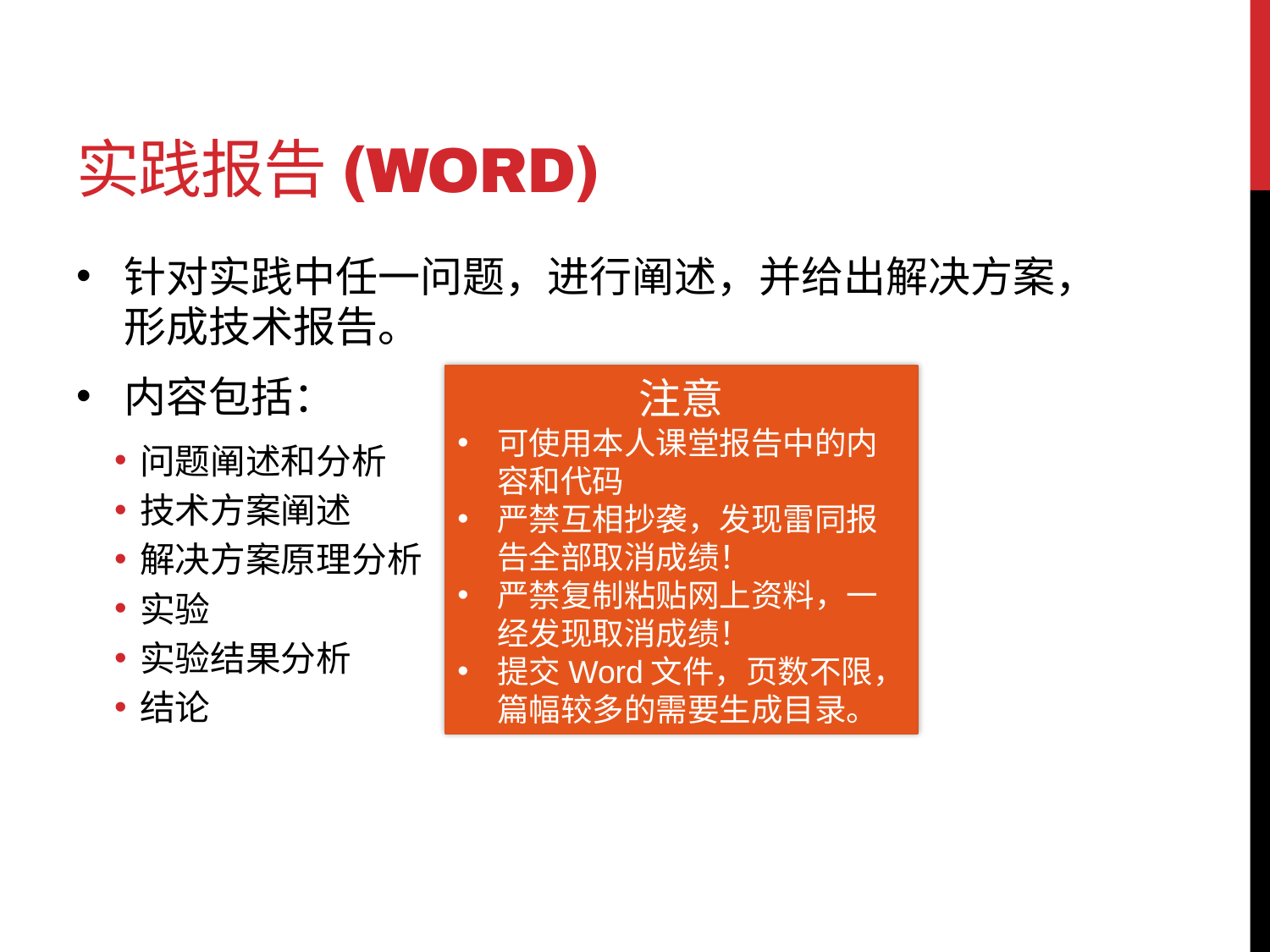

# 实践报告(word)
针对实践中任一问题，进行阐述，并给出解决方案，形成技术报告。
内容包括：
问题阐述和分析
技术方案阐述
解决方案原理分析
实验
实验结果分析
结论

注意
可使用本人课堂报告中的内容和代码
严禁互相抄袭，发现雷同报告全部取消成绩！
严禁复制粘贴网上资料，一经发现取消成绩！
提交Word文件，页数不限，篇幅较多的需要生成目录。